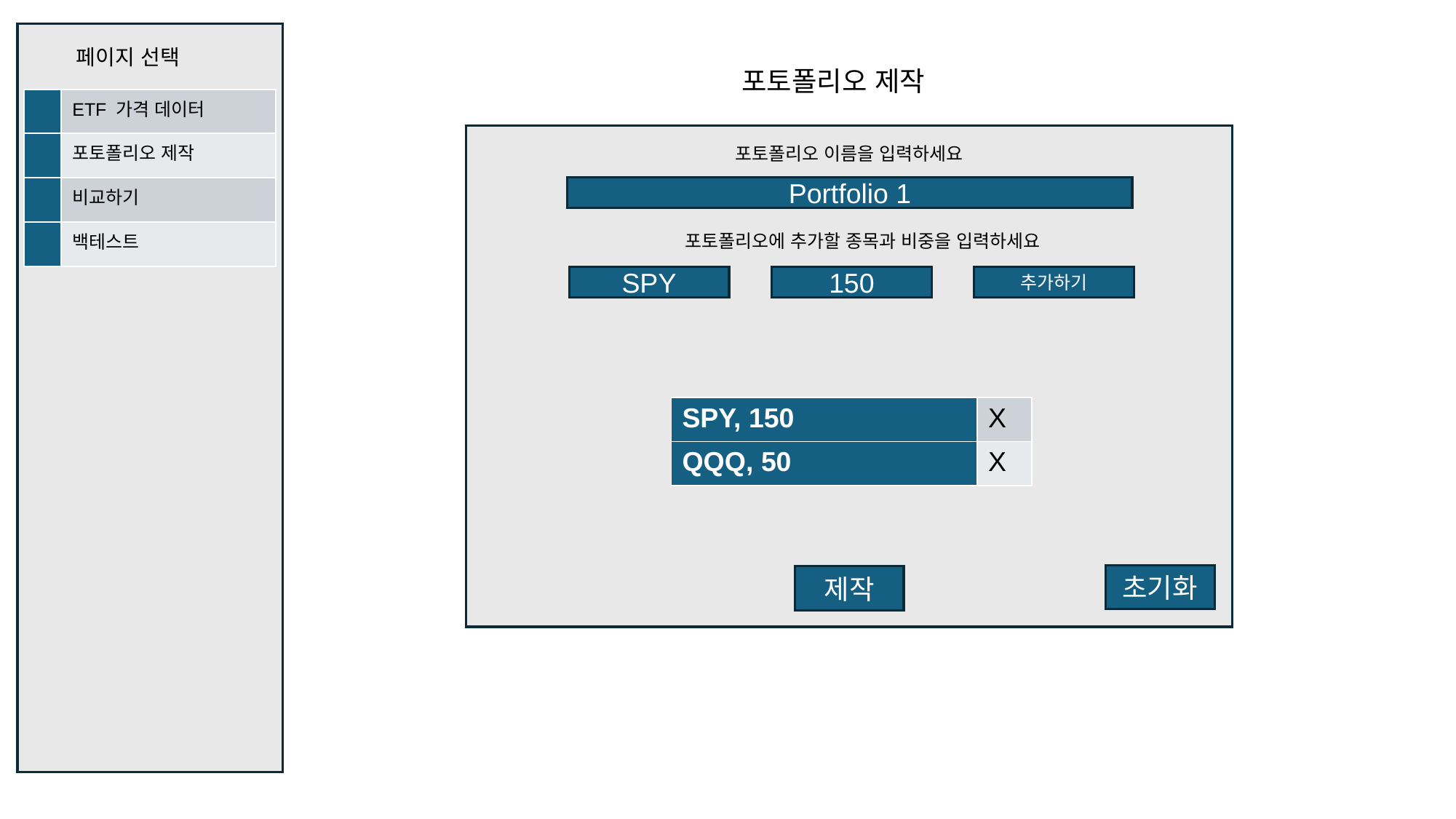

페이지 선택
포토폴리오 제작
|  | ETF 가격 데이터 |
| --- | --- |
|  | 포토폴리오 제작 |
|  | 비교하기 |
|  | 백테스트 |

포토폴리오 이름을 입력하세요
Portfolio 1
포토폴리오에 추가할 종목과 비중을 입력하세요
SPY
150
추가하기
| SPY, 150 | X |
| --- | --- |
| QQQ, 50 | X |
초기화
제작